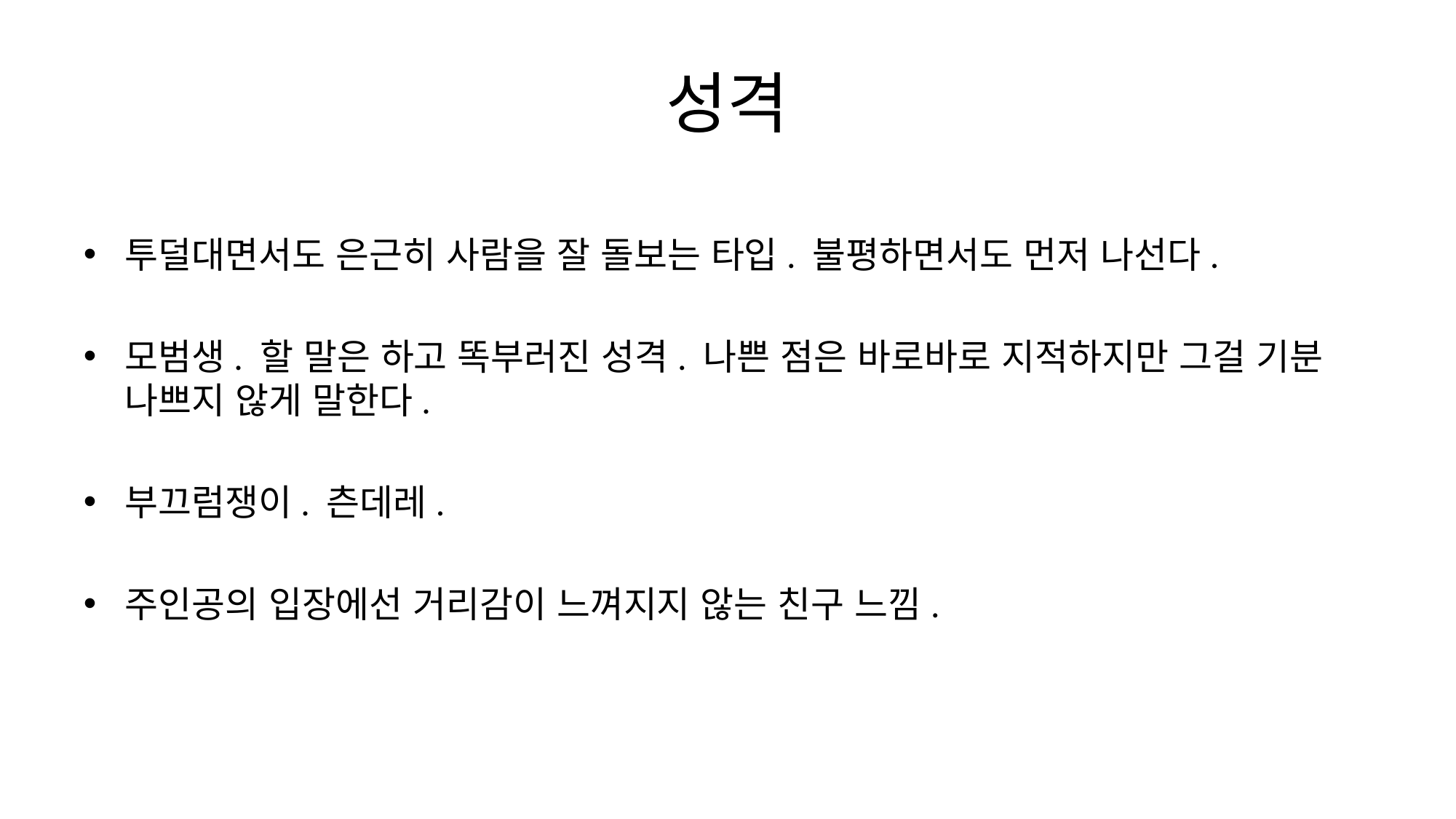

# 성격
투덜대면서도 은근히 사람을 잘 돌보는 타입. 불평하면서도 먼저 나선다.

모범생. 할 말은 하고 똑부러진 성격. 나쁜 점은 바로바로 지적하지만 그걸 기분 나쁘지 않게 말한다.

부끄럼쟁이. 츤데레.

주인공의 입장에선 거리감이 느껴지지 않는 친구 느낌.